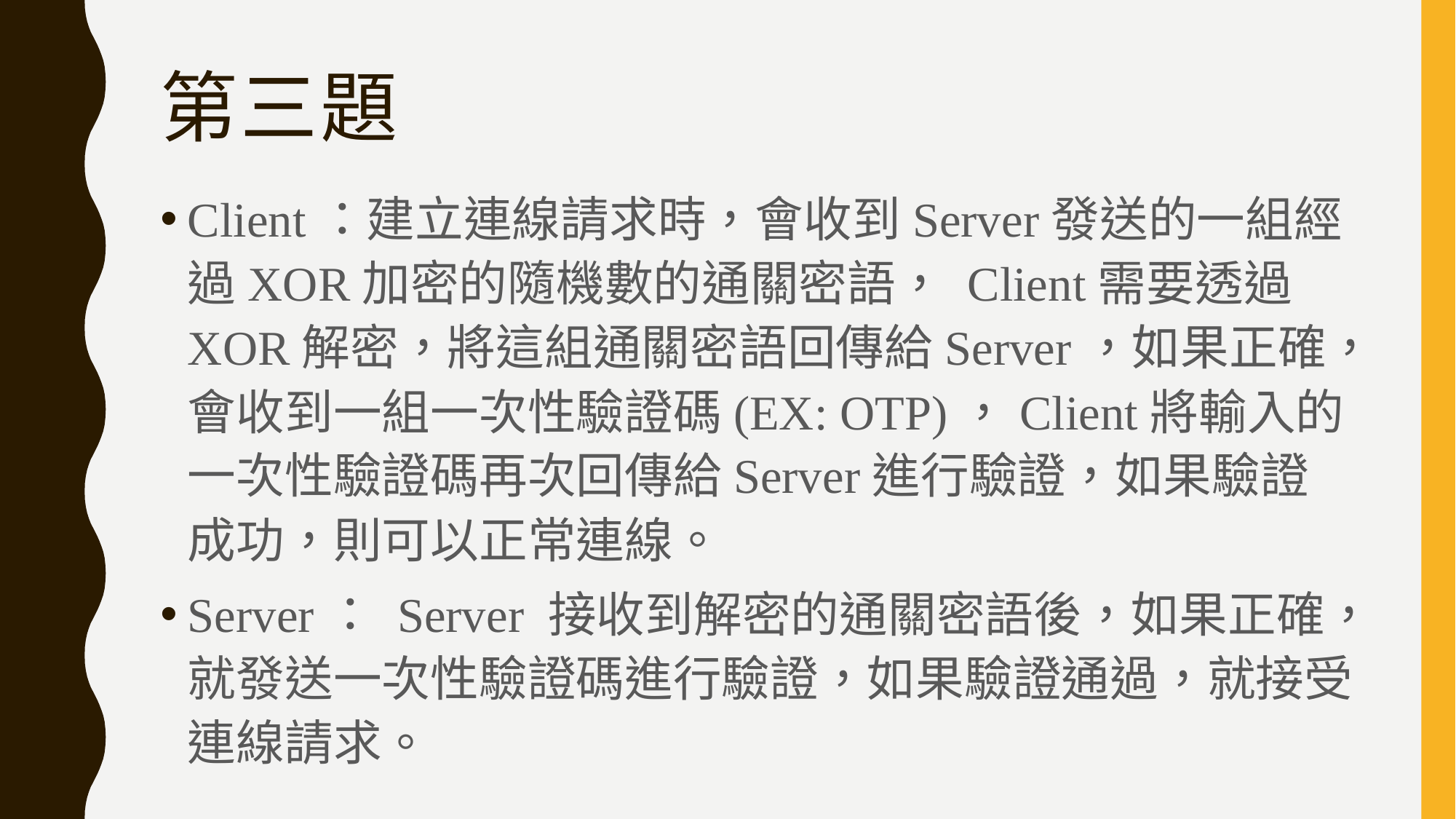

# 第三題
Client：建立連線請求時，會收到Server發送的一組經過XOR加密的隨機數的通關密語， Client需要透過XOR解密，將這組通關密語回傳給Server，如果正確，會收到一組一次性驗證碼(EX: OTP)，Client將輸入的一次性驗證碼再次回傳給Server進行驗證，如果驗證成功，則可以正常連線。
Server： Server 接收到解密的通關密語後，如果正確，就發送一次性驗證碼進行驗證，如果驗證通過，就接受連線請求。